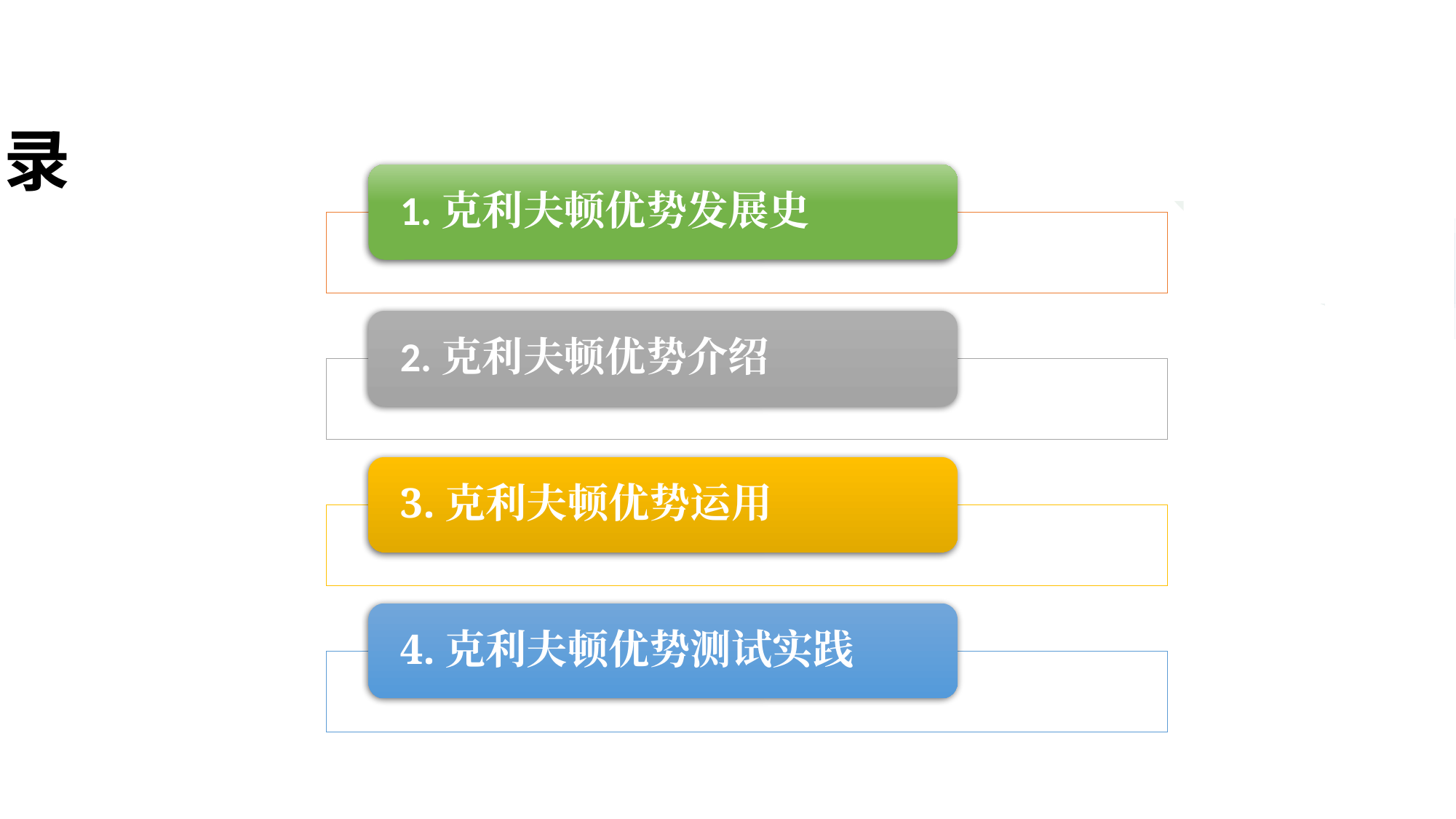

# 目 录
1.克利夫顿优势发展史
2.克利夫顿优势介绍
3.克利夫顿优势运用
4.克利夫顿优势测试实践